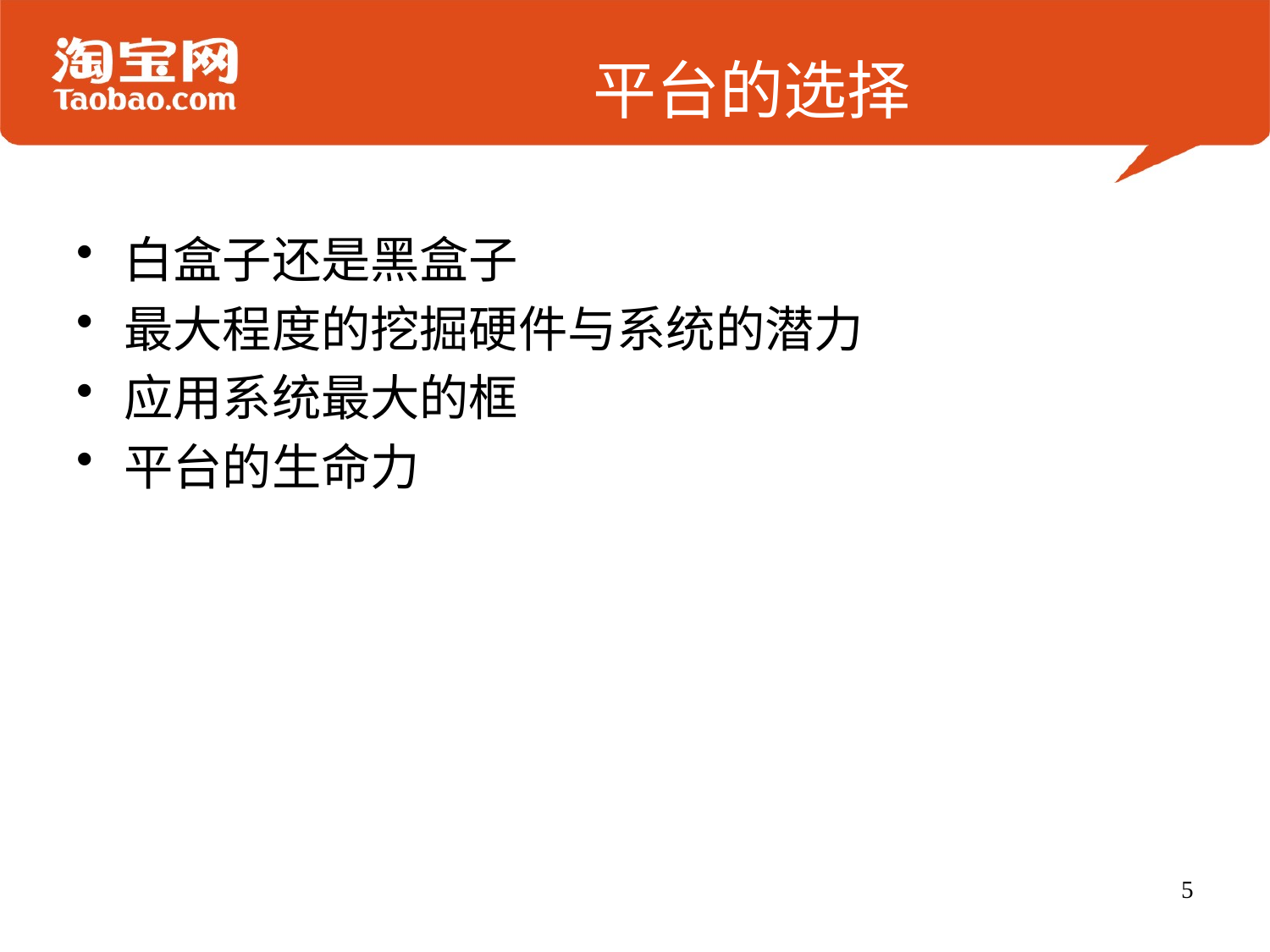

# 平台的选择
白盒子还是黑盒子
最大程度的挖掘硬件与系统的潜力
应用系统最大的框
平台的生命力

5